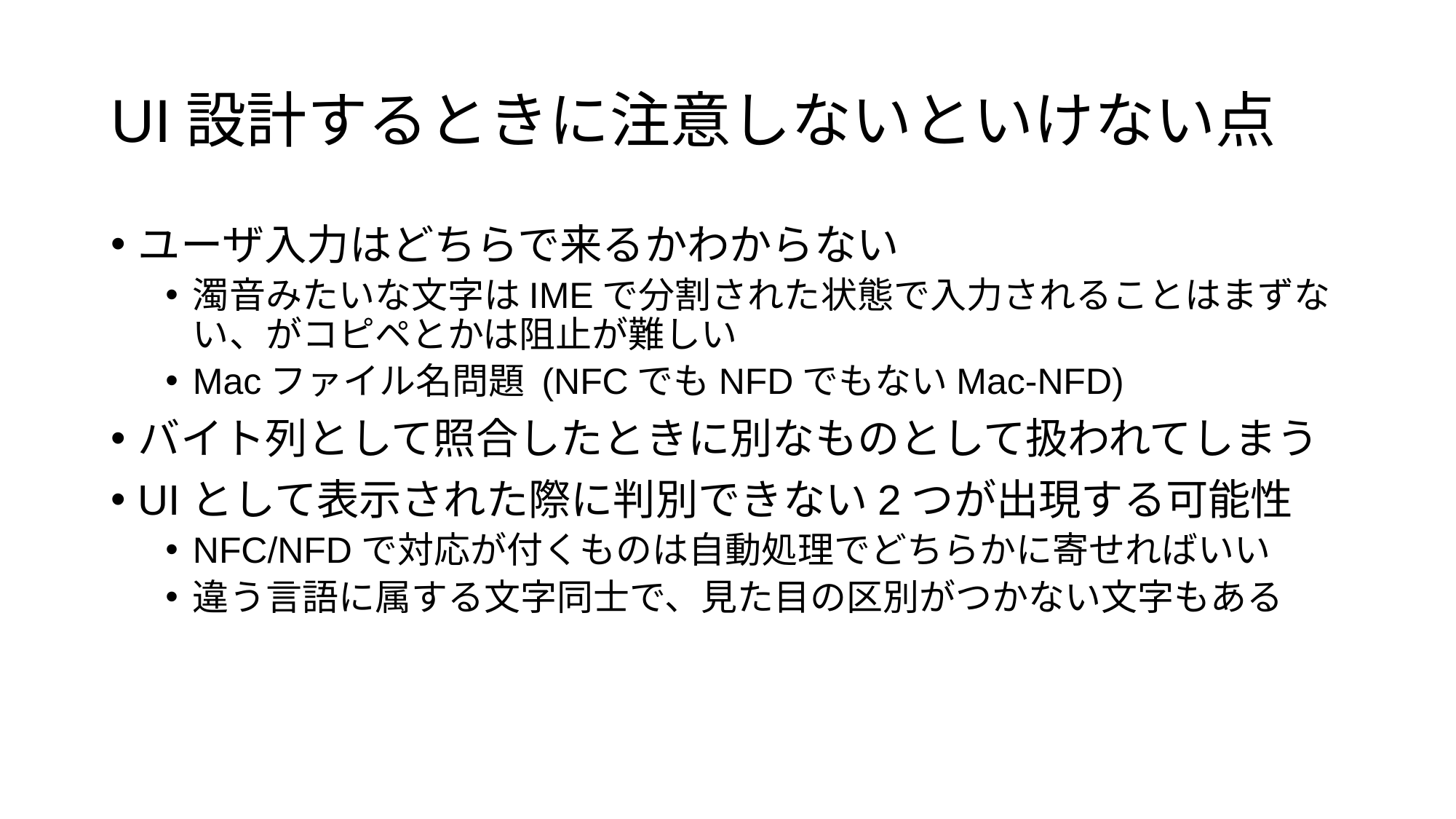

# UI設計するときに注意しないといけない点
ユーザ入力はどちらで来るかわからない
濁音みたいな文字はIMEで分割された状態で入力されることはまずない、がコピペとかは阻止が難しい
Macファイル名問題 (NFCでもNFDでもないMac-NFD)
バイト列として照合したときに別なものとして扱われてしまう
UIとして表示された際に判別できない2つが出現する可能性
NFC/NFDで対応が付くものは自動処理でどちらかに寄せればいい
違う言語に属する文字同士で、見た目の区別がつかない文字もある